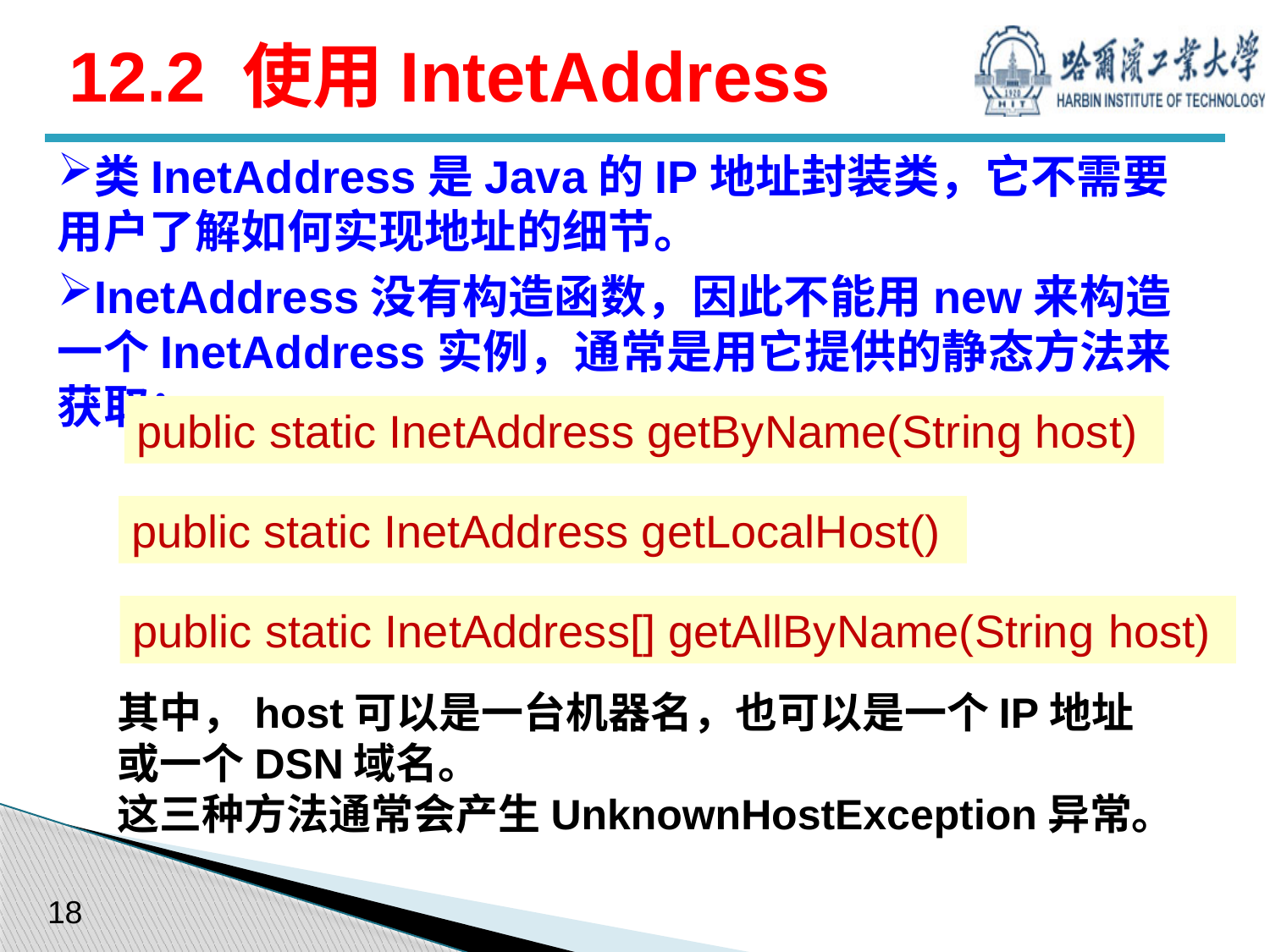

# 12.2 使用IntetAddress
类InetAddress是Java的IP地址封装类，它不需要用户了解如何实现地址的细节。
InetAddress没有构造函数，因此不能用new来构造一个InetAddress实例，通常是用它提供的静态方法来获取：
public static InetAddress getByName(String host)
public static InetAddress getLocalHost()
public static InetAddress[] getAllByName(String host)
其中，host可以是一台机器名，也可以是一个IP地址或一个DSN域名。
这三种方法通常会产生UnknownHostException异常。